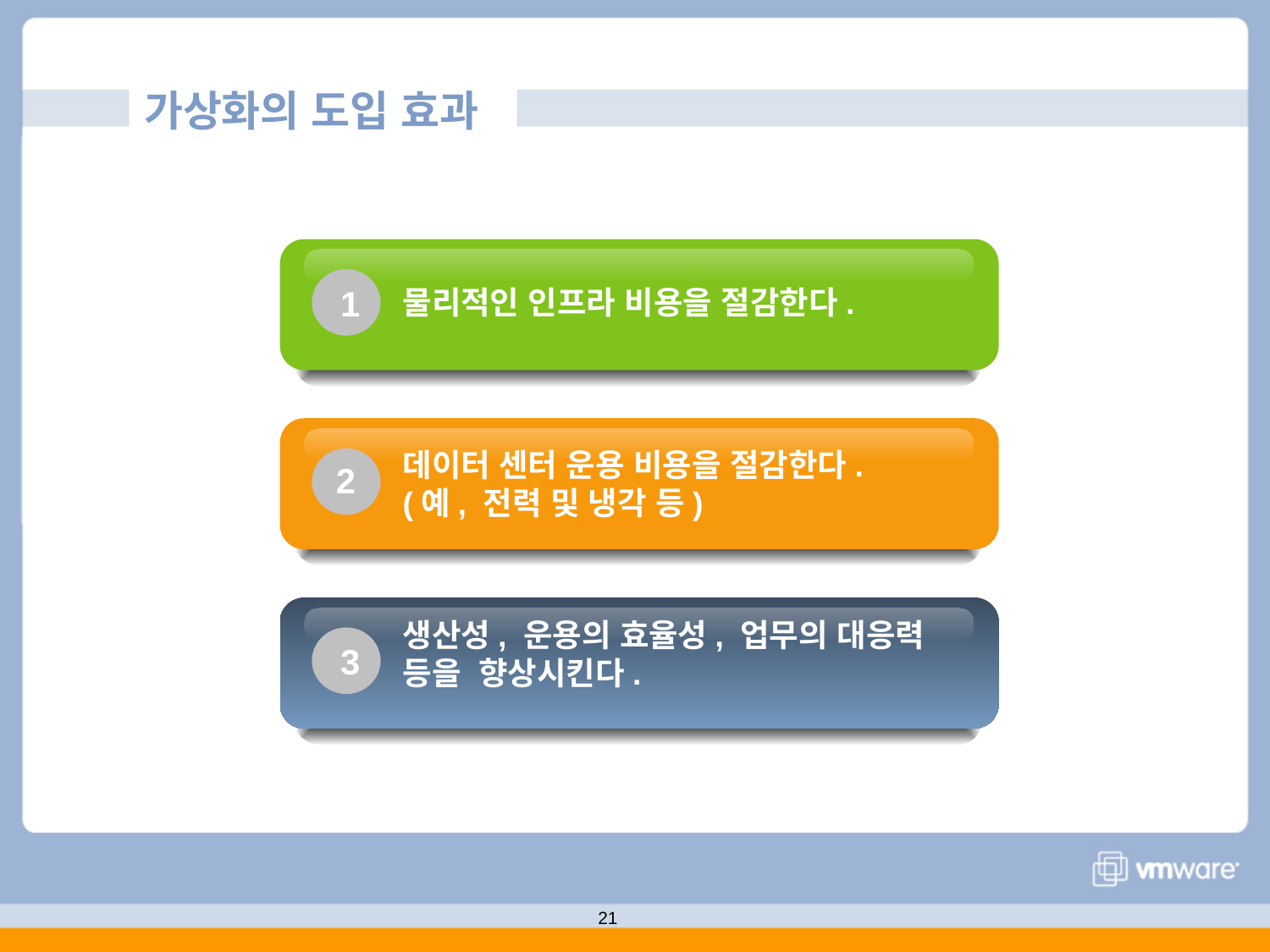

가상화의 도입 효과

1
물리적인 인프라 비용을 절감한다.

데이터 센터 운용 비용을 절감한다.
(예, 전력 및 냉각 등)

2

생산성, 운용의 효율성, 업무의 대응력 등을  향상시킨다.

3
21